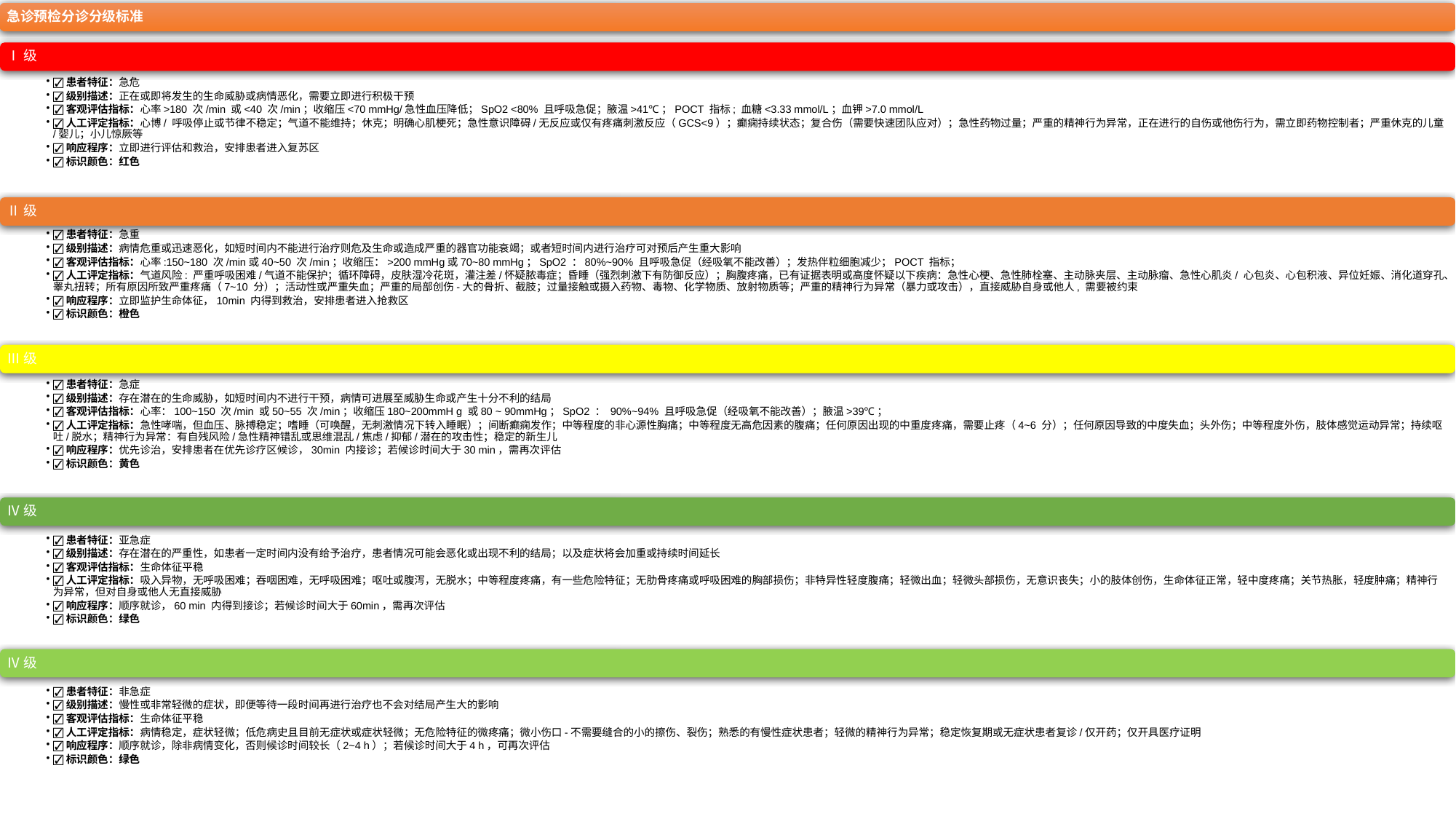

急诊预检分诊分级标准
Ⅰ级
☑患者特征：急危
☑级别描述：正在或即将发生的生命威胁或病情恶化，需要立即进行积极干预
☑客观评估指标：心率>180 次/min 或<40 次/min；收缩压<70 mmHg/急性血压降低；SpO2 <80% 且呼吸急促；腋温>41℃；POCT 指标; 血糖<3.33 mmol/L；血钾>7.0 mmol/L
☑人工评定指标：心博/ 呼吸停止或节律不稳定；气道不能维持；休克；明确心肌梗死；急性意识障碍/无反应或仅有疼痛刺激反应（GCS<9）；癫痫持续状态；复合伤（需要快速团队应对）；急性药物过量；严重的精神行为异常，正在进行的自伤或他伤行为，需立即药物控制者；严重休克的儿童/婴儿；小儿惊厥等
☑响应程序：立即进行评估和救治，安排患者进入复苏区
☑标识颜色：红色
Ⅱ级
☑患者特征：急重
☑级别描述：病情危重或迅速恶化，如短时间内不能进行治疗则危及生命或造成严重的器官功能衰竭；或者短时间内进行治疗可对预后产生重大影响
☑客观评估指标：心率:150~180 次/min或40~50 次/min；收缩压：>200 mmHg或70~80 mmHg；SpO2 ：80%~90% 且呼吸急促（经吸氧不能改善）；发热伴粒细胞减少；POCT 指标；
☑人工评定指标：气道风险: 严重呼吸困难/气道不能保护；循环障碍，皮肤湿冷花斑，灌注差/怀疑脓毒症；昏睡（强烈刺激下有防御反应）；胸腹疼痛，已有证据表明或高度怀疑以下疾病：急性心梗、急性肺栓塞、主动脉夹层、主动脉瘤、急性心肌炎/ 心包炎、心包积液、异位妊娠、消化道穿孔、睾丸扭转；所有原因所致严重疼痛（7~10 分）；活动性或严重失血；严重的局部创伤-大的骨折、截肢；过量接触或摄入药物、毒物、化学物质、放射物质等；严重的精神行为异常（暴力或攻击），直接威胁自身或他人, 需要被约束
☑响应程序：立即监护生命体征，10min 内得到救治，安排患者进入抢救区
☑标识颜色：橙色
Ⅲ级
☑患者特征：急症
☑级别描述：存在潜在的生命威胁，如短时间内不进行干预，病情可进展至威胁生命或产生十分不利的结局
☑客观评估指标：心率：100~150 次/min 或50~55 次/min；收缩压180~200mmH g 或80 ~ 90mmHg；SpO2 ： 90%~94% 且呼吸急促（经吸氧不能改善）；腋温>39℃；
☑人工评定指标：急性哮喘，但血压、脉搏稳定；嗜睡（可唤醒，无刺激情况下转入睡眠）；间断癫痫发作；中等程度的非心源性胸痛；中等程度无高危因素的腹痛；任何原因出现的中重度疼痛，需要止疼（4~6 分）；任何原因导致的中度失血；头外伤；中等程度外伤，肢体感觉运动异常；持续呕吐/脱水；精神行为异常：有自残风险/急性精神错乱或思维混乱/焦虑/抑郁/潜在的攻击性；稳定的新生儿
☑响应程序：优先诊治，安排患者在优先诊疗区候诊，30min 内接诊；若候诊时间大于30 min，需再次评估
☑标识颜色：黄色
Ⅳ级
☑患者特征：亚急症
☑级别描述：存在潜在的严重性，如患者一定时间内没有给予治疗，患者情况可能会恶化或出现不利的结局；以及症状将会加重或持续时间延长
☑客观评估指标：生命体征平稳
☑人工评定指标：吸入异物，无呼吸困难；吞咽困难，无呼吸困难；呕吐或腹泻，无脱水；中等程度疼痛，有一些危险特征；无肋骨疼痛或呼吸困难的胸部损伤；非特异性轻度腹痛；轻微出血；轻微头部损伤，无意识丧失；小的肢体创伤，生命体征正常，轻中度疼痛；关节热胀，轻度肿痛；精神行为异常，但对自身或他人无直接威胁
☑响应程序：顺序就诊，60 min 内得到接诊；若候诊时间大于60min，需再次评估
☑标识颜色：绿色
Ⅳ级
☑患者特征：非急症
☑级别描述：慢性或非常轻微的症状，即便等待一段时间再进行治疗也不会对结局产生大的影响
☑客观评估指标：生命体征平稳
☑人工评定指标：病情稳定，症状轻微；低危病史且目前无症状或症状轻微；无危险特征的微疼痛；微小伤口-不需要缝合的小的擦伤、裂伤；熟悉的有慢性症状患者；轻微的精神行为异常；稳定恢复期或无症状患者复诊/仅开药；仅开具医疗证明
☑响应程序：顺序就诊，除非病情变化，否则候诊时间较长（2~4 h）；若候诊时间大于4 h，可再次评估
☑标识颜色：绿色